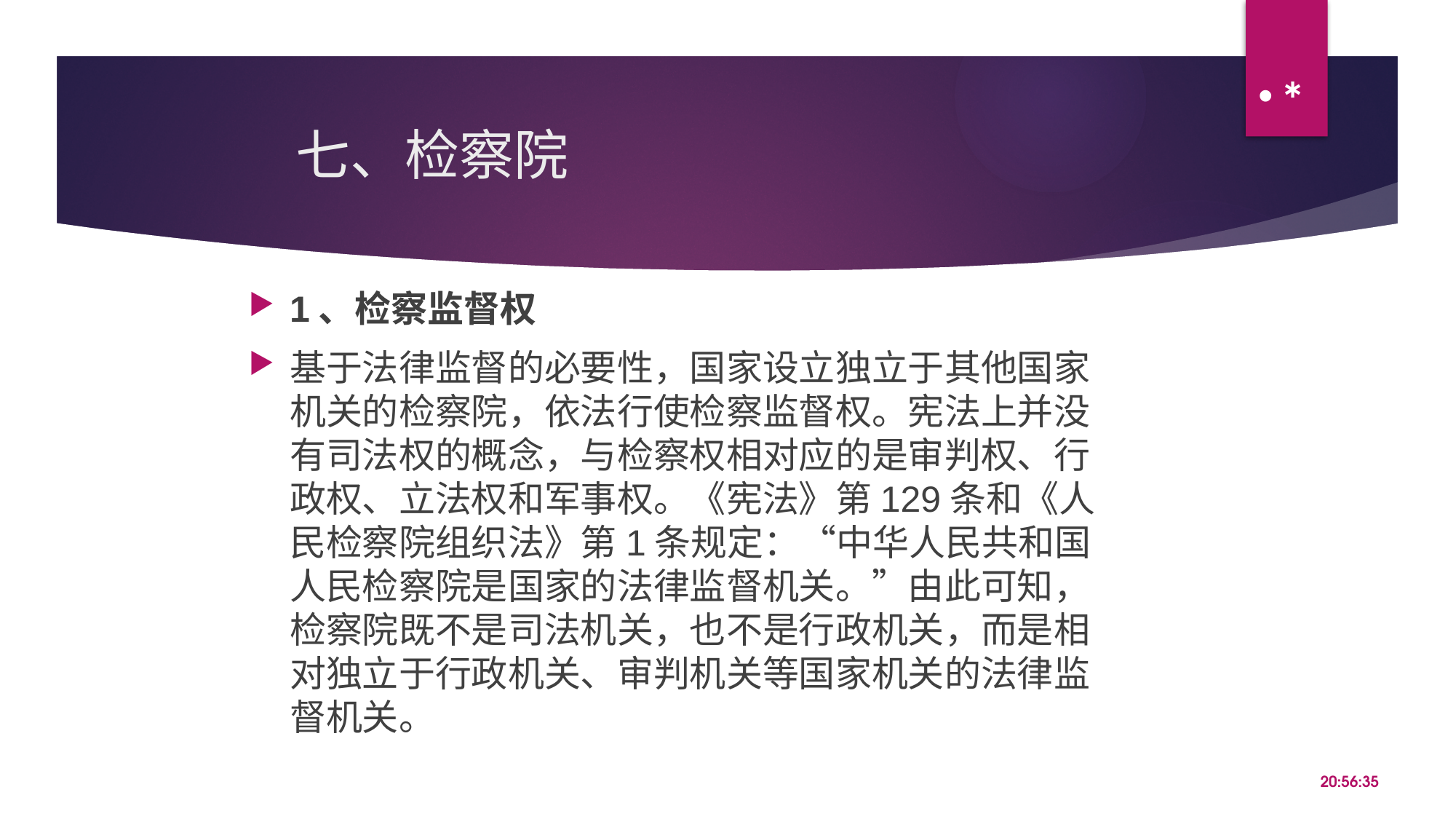

*
# 七、检察院
1、检察监督权
基于法律监督的必要性，国家设立独立于其他国家机关的检察院，依法行使检察监督权。宪法上并没有司法权的概念，与检察权相对应的是审判权、行政权、立法权和军事权。《宪法》第129条和《人民检察院组织法》第1条规定：“中华人民共和国人民检察院是国家的法律监督机关。”由此可知，检察院既不是司法机关，也不是行政机关，而是相对独立于行政机关、审判机关等国家机关的法律监督机关。

20:56:35